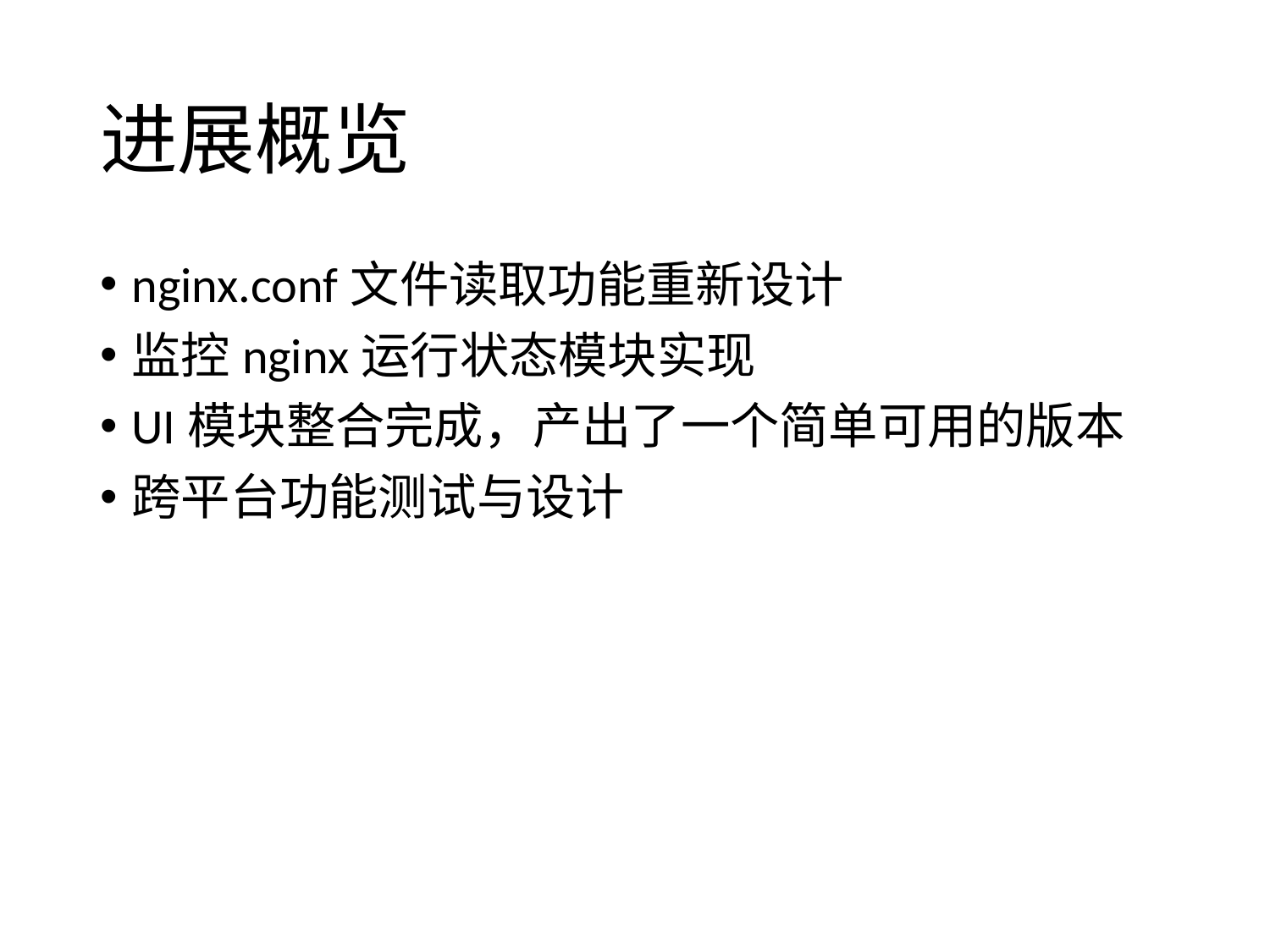

# 进展概览
nginx.conf文件读取功能重新设计
监控nginx运行状态模块实现
UI模块整合完成，产出了一个简单可用的版本
跨平台功能测试与设计